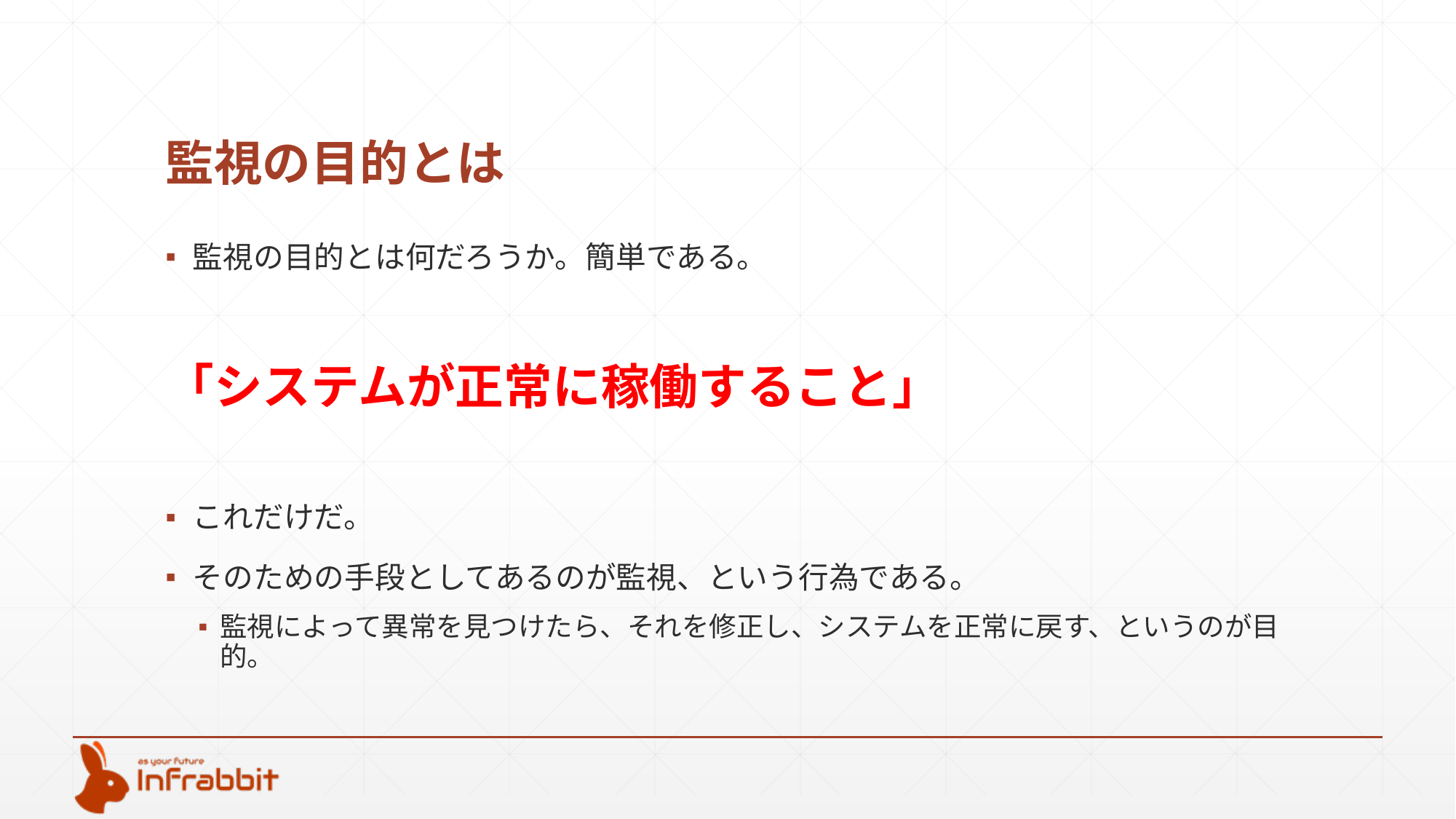

# 監視の目的とは
監視の目的とは何だろうか。簡単である。

「システムが正常に稼働すること」

これだけだ。
そのための手段としてあるのが監視、という行為である。
監視によって異常を見つけたら、それを修正し、システムを正常に戻す、というのが目的。